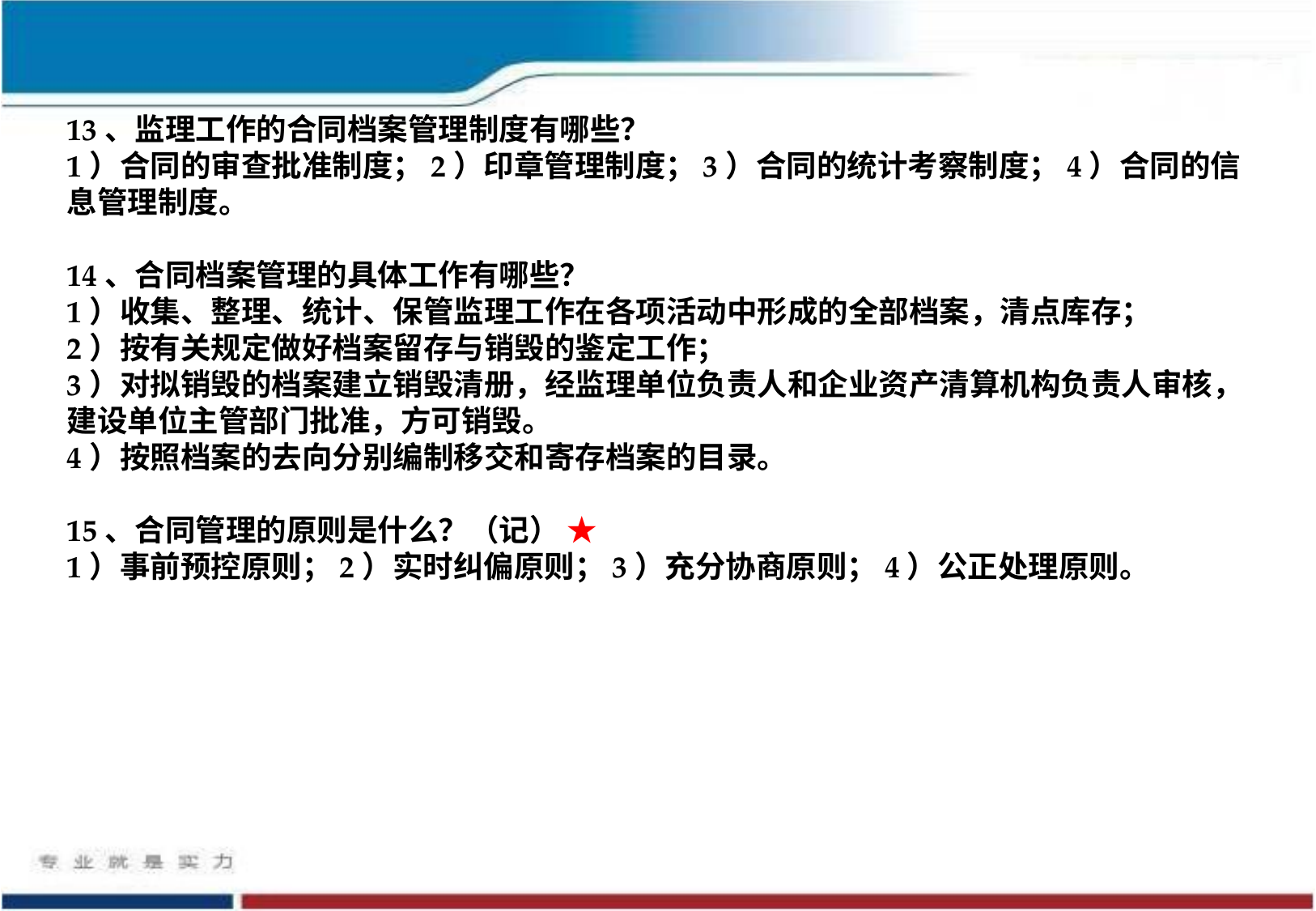

13、监理工作的合同档案管理制度有哪些？
1）合同的审查批准制度；2）印章管理制度；3）合同的统计考察制度；4）合同的信息管理制度。

14、合同档案管理的具体工作有哪些？
1）收集、整理、统计、保管监理工作在各项活动中形成的全部档案，清点库存；
2）按有关规定做好档案留存与销毁的鉴定工作；
3）对拟销毁的档案建立销毁清册，经监理单位负责人和企业资产清算机构负责人审核，建设单位主管部门批准，方可销毁。
4）按照档案的去向分别编制移交和寄存档案的目录。

15、合同管理的原则是什么？（记） ★
1）事前预控原则；2）实时纠偏原则；3）充分协商原则；4）公正处理原则。